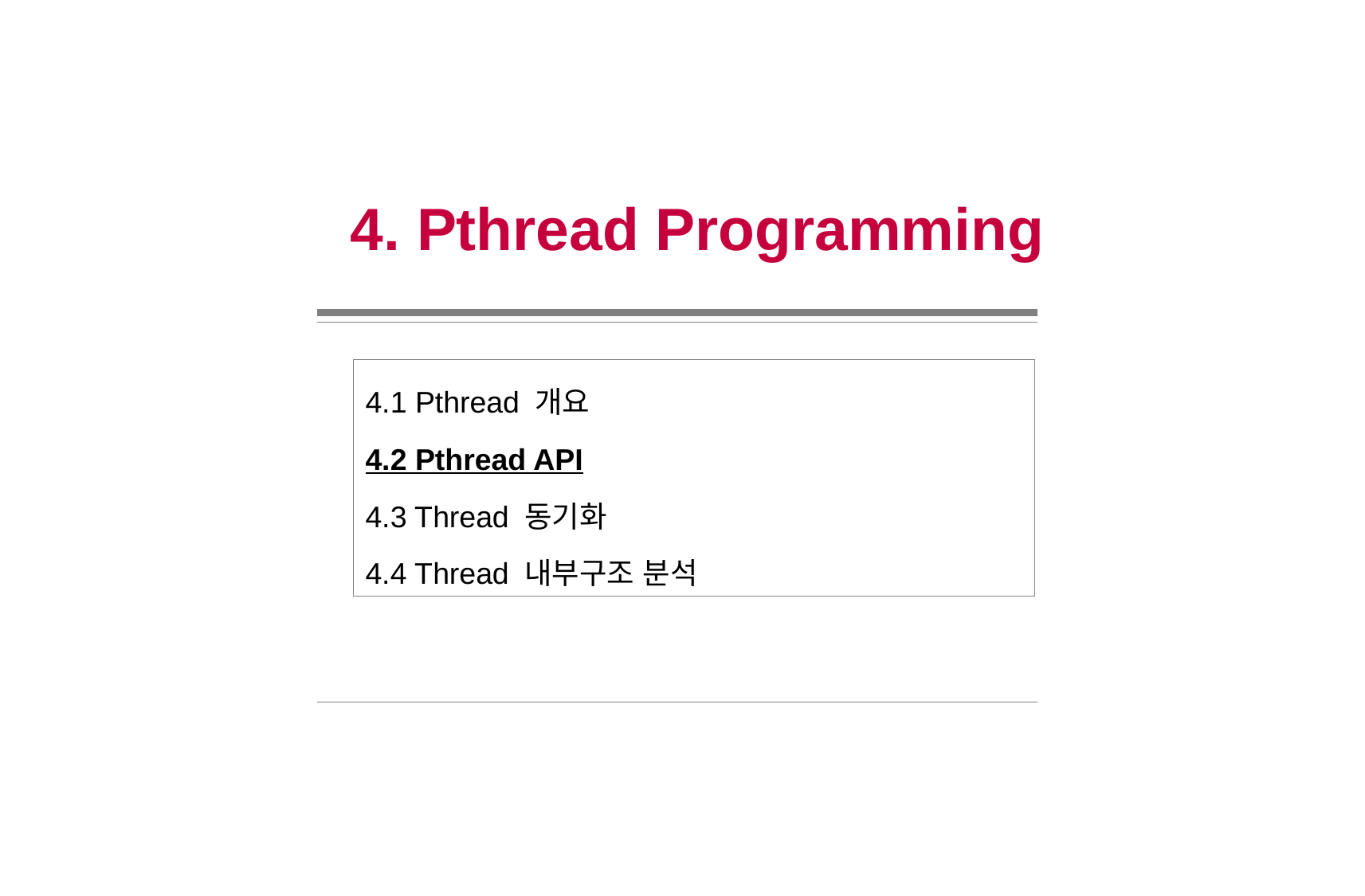

4. Pthread Programming
4.1 Pthread 개요
4.2 Pthread API
4.3 Thread 동기화
4.4 Thread 내부구조 분석